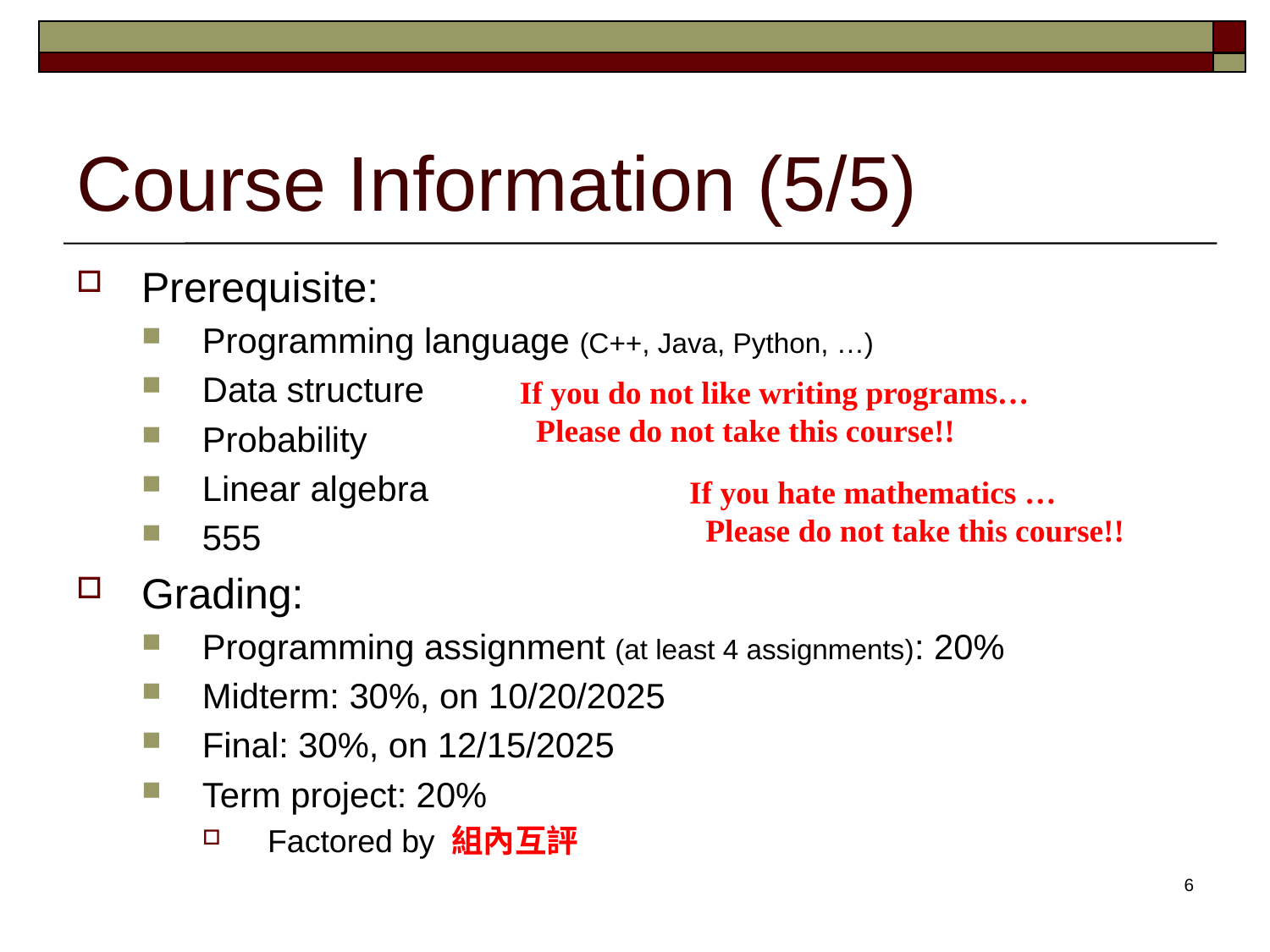

# Course Information (5/5)
Prerequisite:
Programming language (C++, Java, Python, …)
Data structure
Probability
Linear algebra
555
Grading:
Programming assignment (at least 4 assignments): 20%
Midterm: 30%, on 10/20/2025
Final: 30%, on 12/15/2025
Term project: 20%
Factored by 組內互評

If you do not like writing programs…
  Please do not take this course!!
If you hate mathematics …
  Please do not take this course!!
6